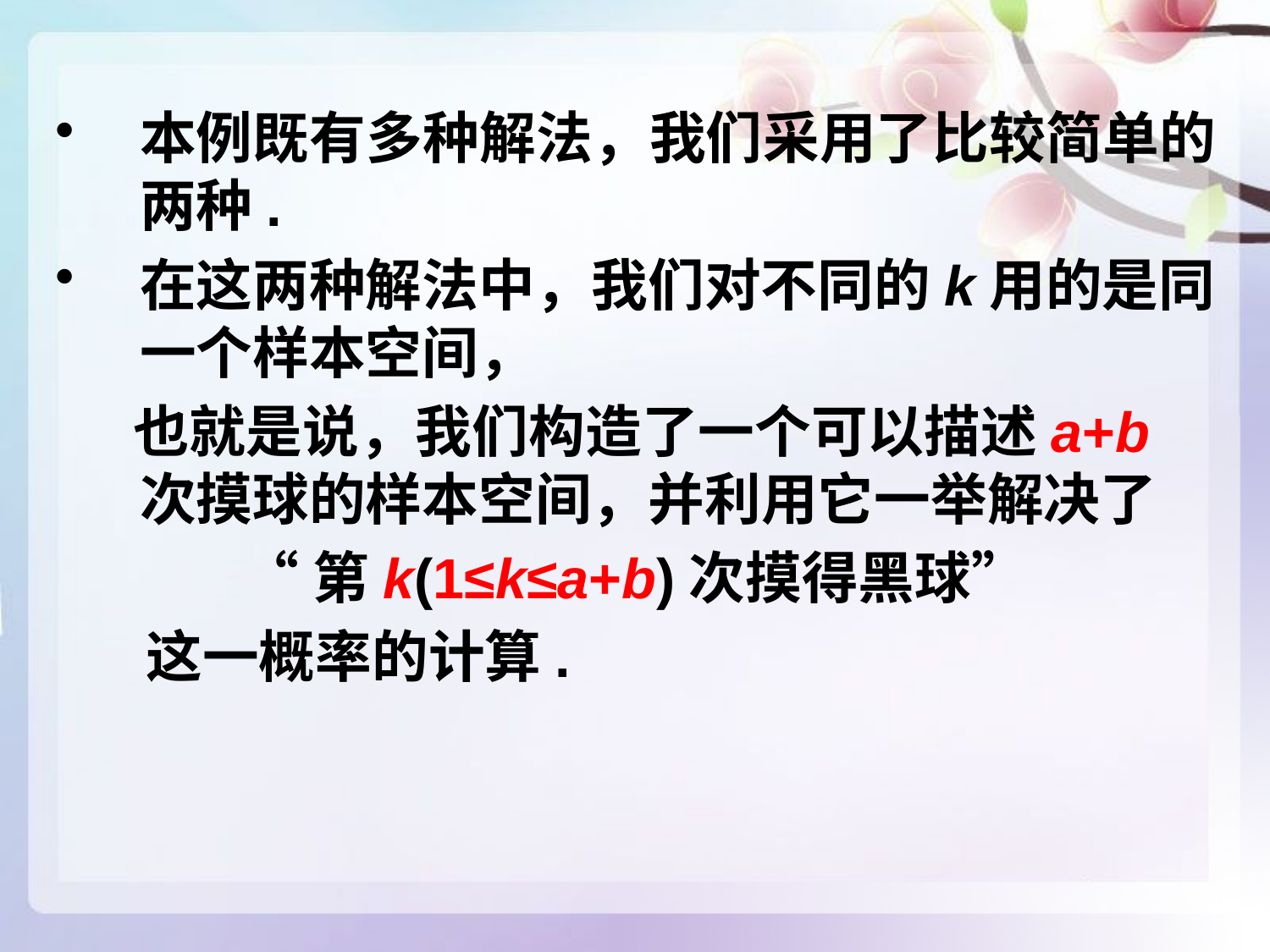

本例既有多种解法，我们采用了比较简单的两种.
在这两种解法中，我们对不同的k用的是同一个样本空间，
     也就是说，我们构造了一个可以描述a+b次摸球的样本空间，并利用它一举解决了
“第k(1≤k≤a+b)次摸得黑球”
      这一概率的计算.